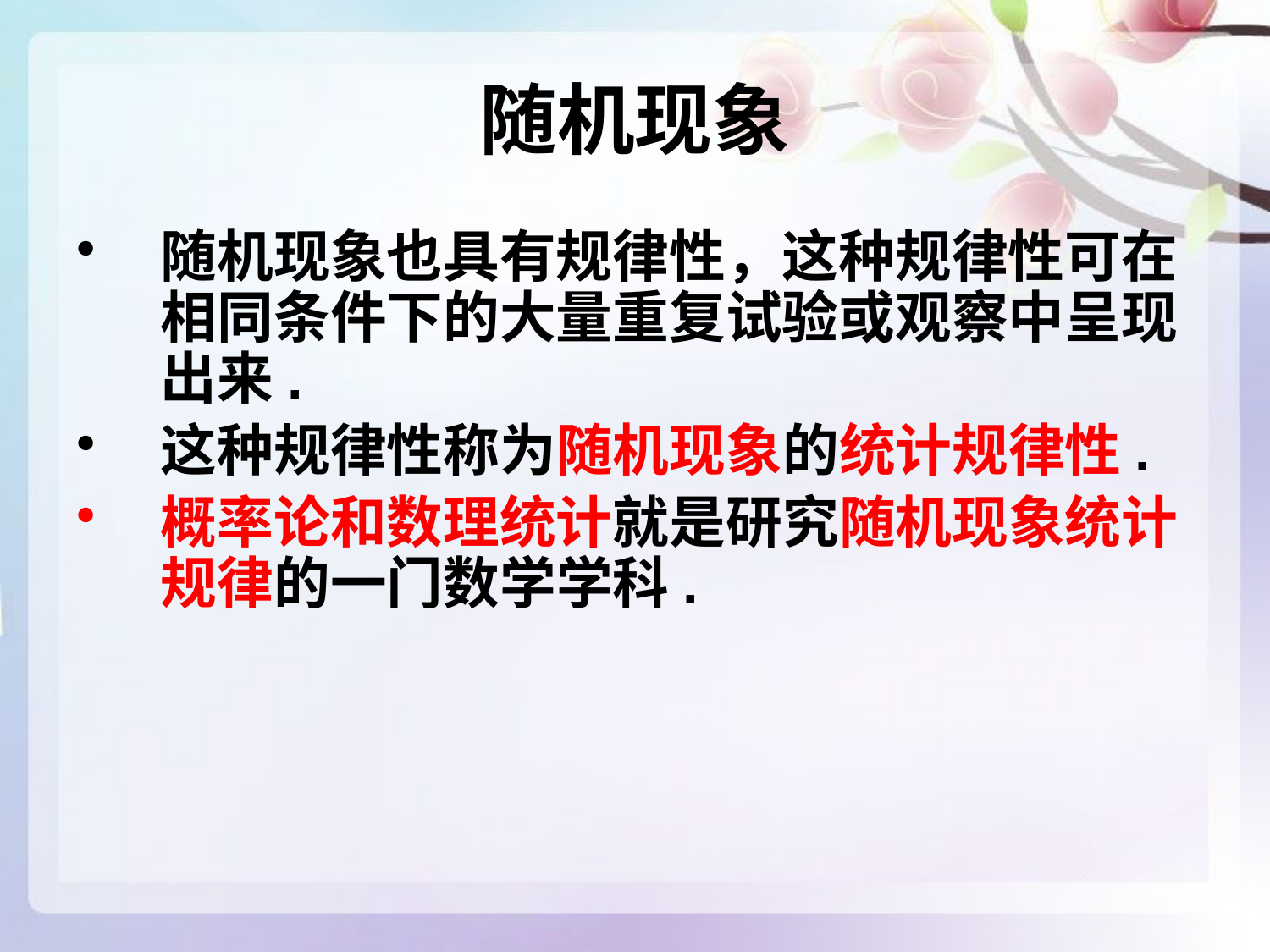

# 随机现象
随机现象也具有规律性，这种规律性可在相同条件下的大量重复试验或观察中呈现出来.
这种规律性称为随机现象的统计规律性.
概率论和数理统计就是研究随机现象统计规律的一门数学学科.